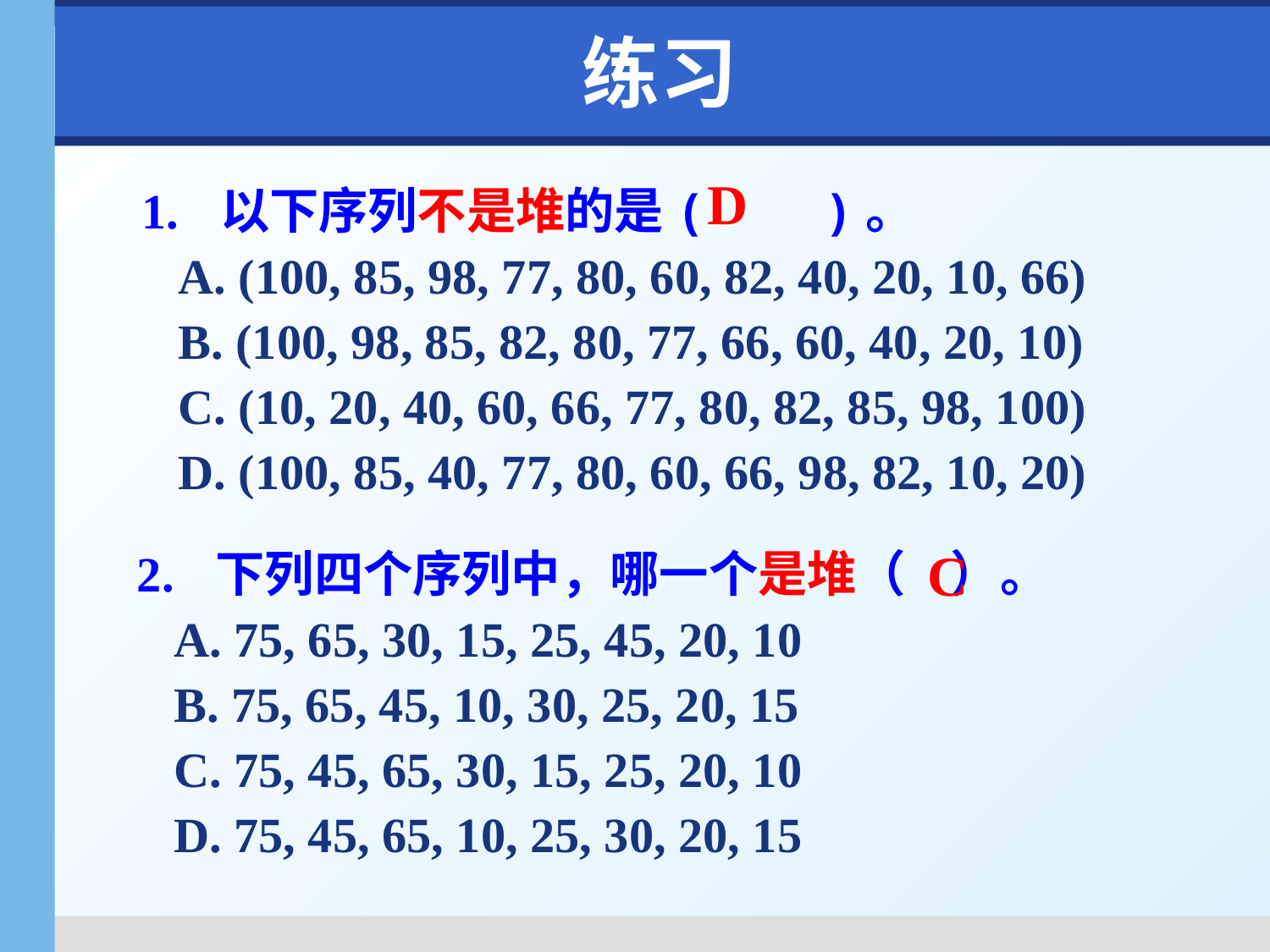

练习
# D
1. 以下序列不是堆的是(    )。
   A. (100, 85, 98, 77, 80, 60, 82, 40, 20, 10, 66)
   B. (100, 98, 85, 82, 80, 77, 66, 60, 40, 20, 10)
   C. (10, 20, 40, 60, 66, 77, 80, 82, 85, 98, 100)
   D. (100, 85, 40, 77, 80, 60, 66, 98, 82, 10, 20)
2. 下列四个序列中，哪一个是堆（    ）。
   A. 75, 65, 30, 15, 25, 45, 20, 10
   B. 75, 65, 45, 10, 30, 25, 20, 15
   C. 75, 45, 65, 30, 15, 25, 20, 10
   D. 75, 45, 65, 10, 25, 30, 20, 15
C